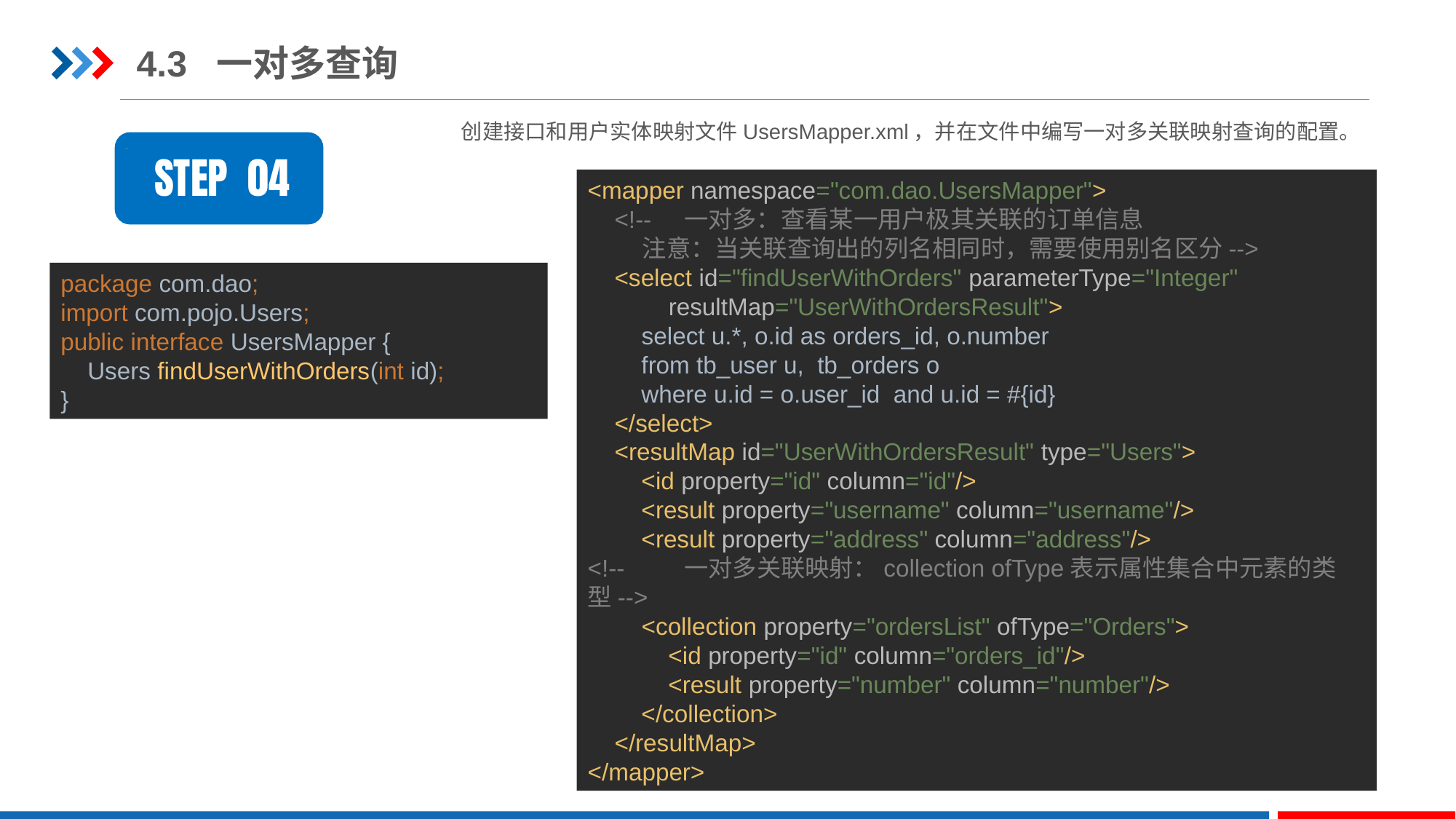

4.3  一对多查询
创建接口和用户实体映射文件UsersMapper.xml，并在文件中编写一对多关联映射查询的配置。

STEP  04
<mapper namespace="com.dao.UsersMapper">
    <!--    一对多：查看某一用户极其关联的订单信息
          注意：当关联查询出的列名相同时，需要使用别名区分-->
    <select id="findUserWithOrders" parameterType="Integer"
            resultMap="UserWithOrdersResult">
        select u.*, o.id as orders_id, o.number
        from tb_user u,  tb_orders o
        where u.id = o.user_id  and u.id = #{id}
    </select>
    <resultMap id="UserWithOrdersResult" type="Users">
        <id property="id" column="id"/>
        <result property="username" column="username"/>
        <result property="address" column="address"/>
<!--        一对多关联映射：collection ofType表示属性集合中元素的类型-->
        <collection property="ordersList" ofType="Orders">
            <id property="id" column="orders_id"/>
            <result property="number" column="number"/>
        </collection>
    </resultMap>
</mapper>
package com.dao;
import com.pojo.Users;
public interface UsersMapper {
    Users findUserWithOrders(int id);
}